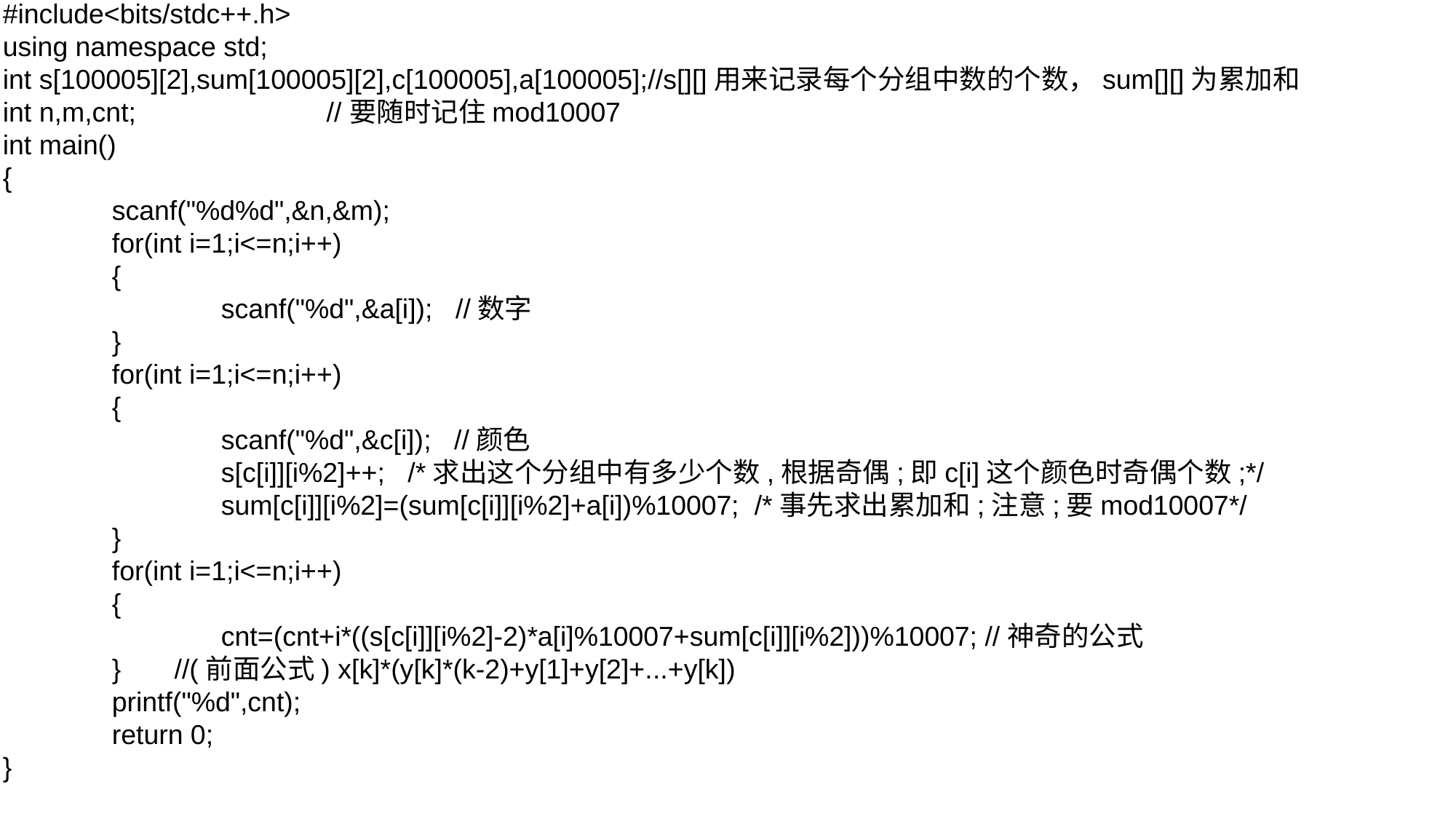

#include<bits/stdc++.h>
using namespace std;
int s[100005][2],sum[100005][2],c[100005],a[100005];//s[][]用来记录每个分组中数的个数，sum[][]为累加和
int n,m,cnt;                         //要随时记住mod10007
int main()
{
	scanf("%d%d",&n,&m);
	for(int i=1;i<=n;i++)
	{
		scanf("%d",&a[i]);   //数字
	}
	for(int i=1;i<=n;i++)
	{
		scanf("%d",&c[i]);   //颜色
		s[c[i]][i%2]++;   /*求出这个分组中有多少个数,根据奇偶;即c[i]这个颜色时奇偶个数;*/
		sum[c[i]][i%2]=(sum[c[i]][i%2]+a[i])%10007;  /*事先求出累加和;注意;要mod10007*/
	}
	for(int i=1;i<=n;i++)
	{
		cnt=(cnt+i*((s[c[i]][i%2]-2)*a[i]%10007+sum[c[i]][i%2]))%10007; //神奇的公式
	}       //(前面公式) x[k]*(y[k]*(k-2)+y[1]+y[2]+...+y[k])
	printf("%d",cnt);
	return 0;
}